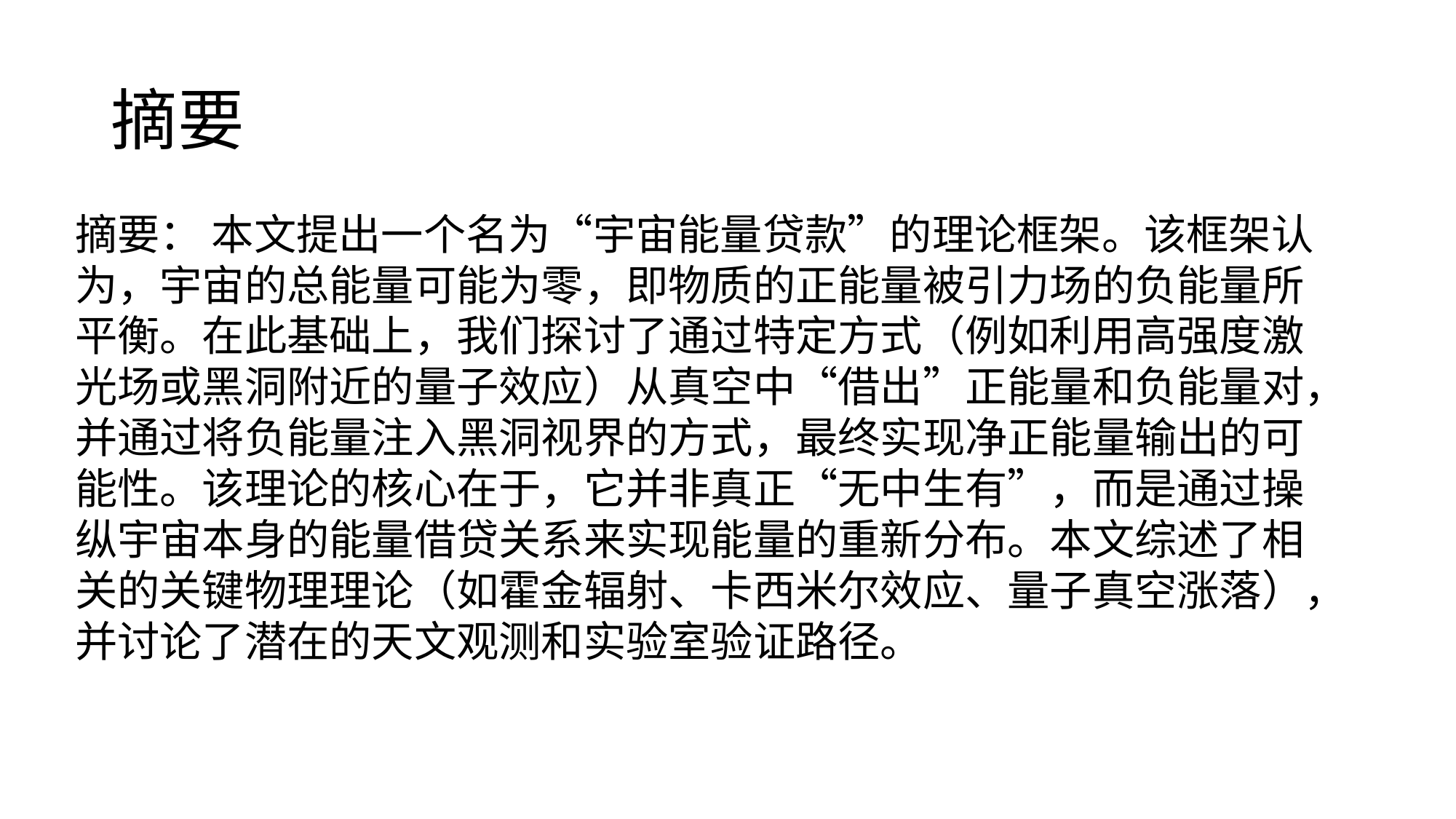

# 摘要
摘要： 本文提出一个名为“宇宙能量贷款”的理论框架。该框架认为，宇宙的总能量可能为零，即物质的正能量被引力场的负能量所平衡。在此基础上，我们探讨了通过特定方式（例如利用高强度激光场或黑洞附近的量子效应）从真空中“借出”正能量和负能量对，并通过将负能量注入黑洞视界的方式，最终实现净正能量输出的可能性。该理论的核心在于，它并非真正“无中生有”，而是通过操纵宇宙本身的能量借贷关系来实现能量的重新分布。本文综述了相关的关键物理理论（如霍金辐射、卡西米尔效应、量子真空涨落），并讨论了潜在的天文观测和实验室验证路径。